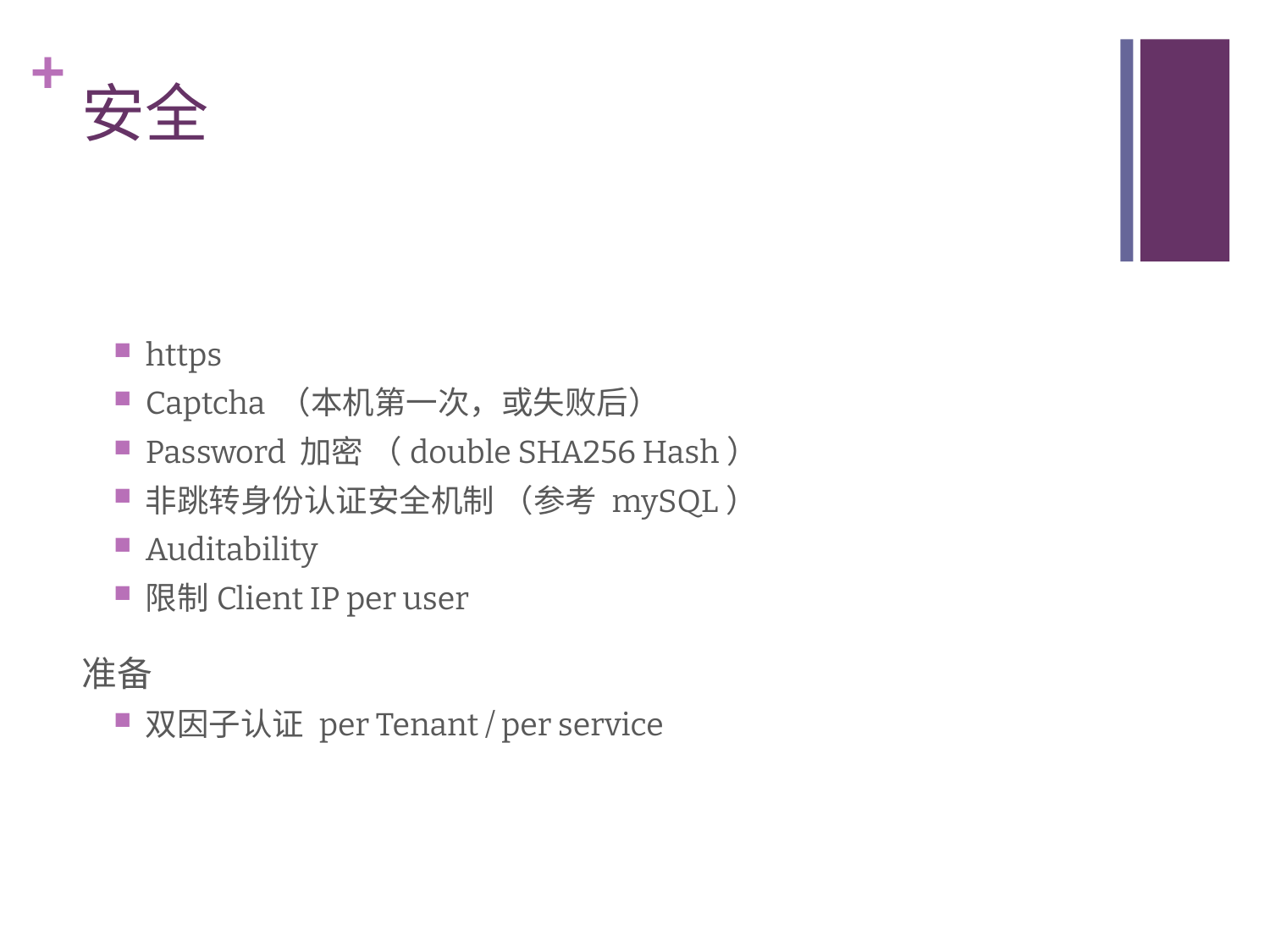

# 安全

https
Captcha （本机第一次，或失败后）
Password 加密 （double SHA256 Hash）
非跳转身份认证安全机制 （参考 mySQL）
Auditability
限制Client IP per user
准备
双因子认证 per Tenant / per service